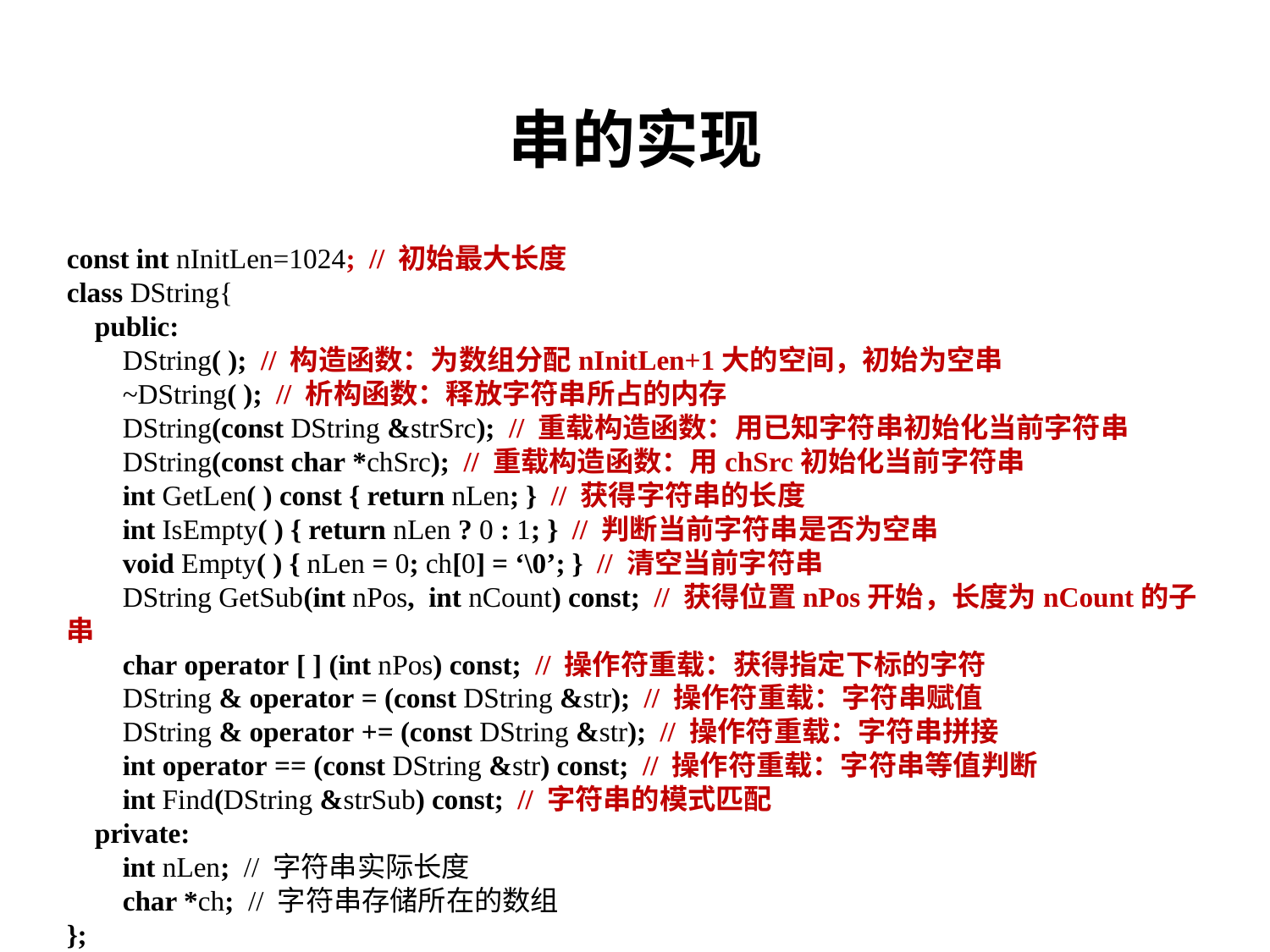

# 串的实现
const int nInitLen=1024;  // 初始最大长度
class DString{
    public:
        DString( );  // 构造函数：为数组分配nInitLen+1大的空间，初始为空串
        ~DString( );  // 析构函数：释放字符串所占的内存
        DString(const DString &strSrc);  // 重载构造函数：用已知字符串初始化当前字符串
        DString(const char *chSrc);  // 重载构造函数：用chSrc初始化当前字符串
        int GetLen( ) const { return nLen; }  // 获得字符串的长度
        int IsEmpty( ) { return nLen ? 0 : 1; }  // 判断当前字符串是否为空串
        void Empty( ) { nLen = 0; ch[0] = ‘\0’; }  // 清空当前字符串
        DString GetSub(int nPos,  int nCount) const;  // 获得位置nPos开始，长度为nCount的子串
        char operator [ ] (int nPos) const;  // 操作符重载：获得指定下标的字符
        DString & operator = (const DString &str);  // 操作符重载：字符串赋值
        DString & operator += (const DString &str);  // 操作符重载：字符串拼接
        int operator == (const DString &str) const;  // 操作符重载：字符串等值判断
        int Find(DString &strSub) const;  // 字符串的模式匹配
    private:
        int nLen;  // 字符串实际长度
        char *ch;  // 字符串存储所在的数组
};